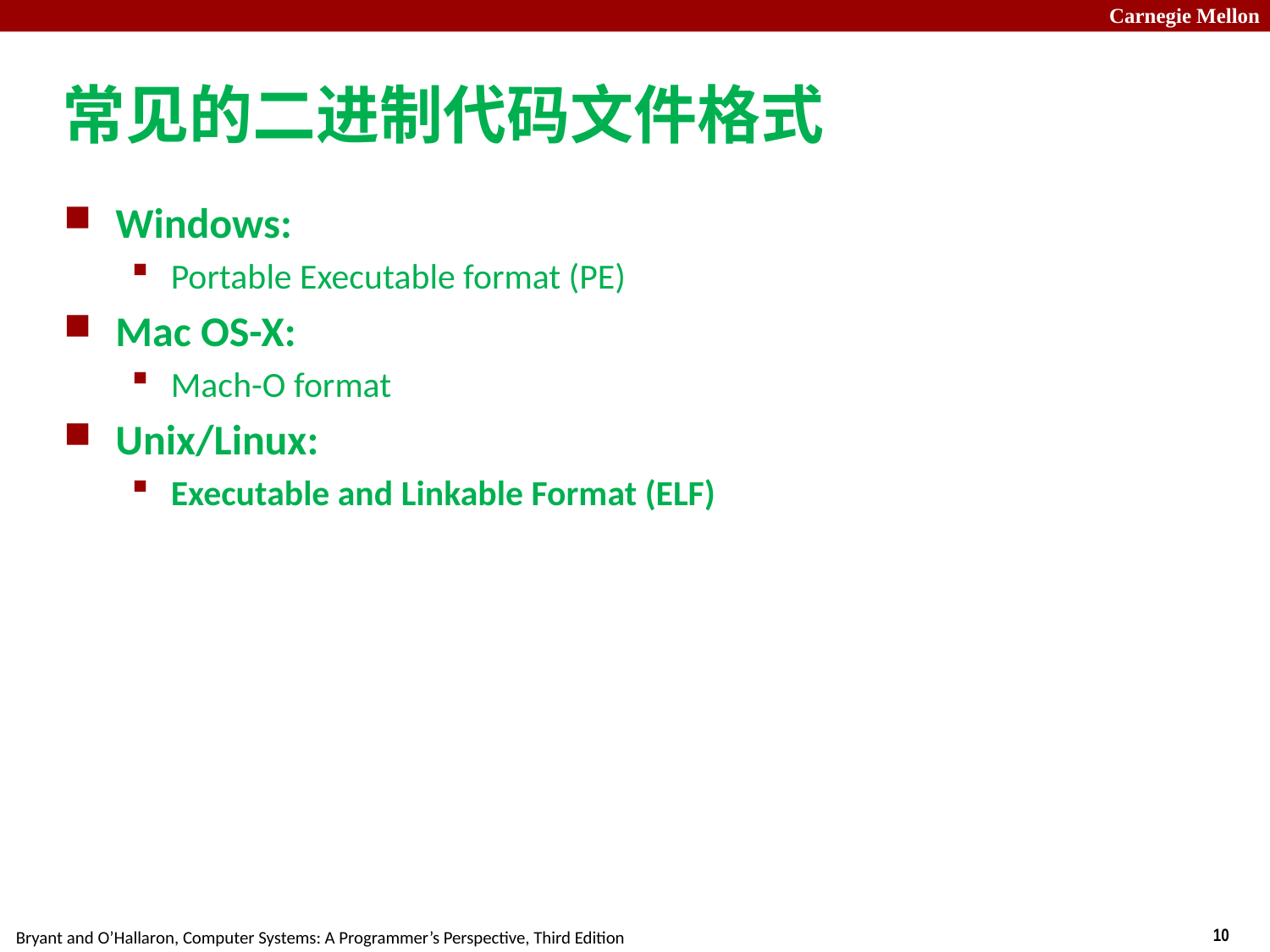

# 常见的二进制代码文件格式
Windows:
Portable Executable format (PE)
Mac OS-X:
Mach-O format
Unix/Linux:
Executable and Linkable Format (ELF)